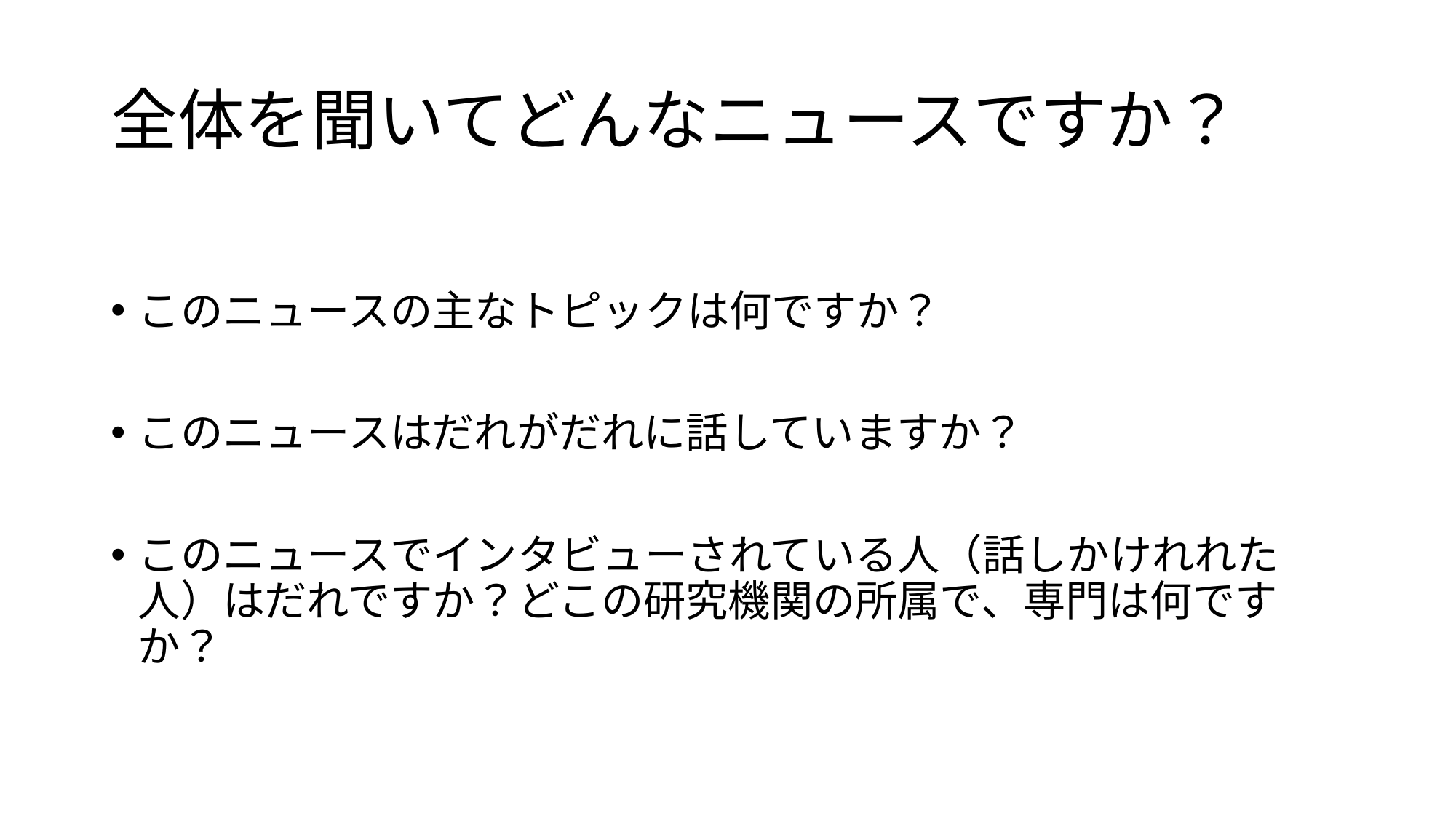

# 全体を聞いてどんなニュースですか？

このニュースの主なトピックは何ですか？

このニュースはだれがだれに話していますか？

このニュースでインタビューされている人（話しかけれれた人）はだれですか？どこの研究機関の所属で、専門は何ですか？